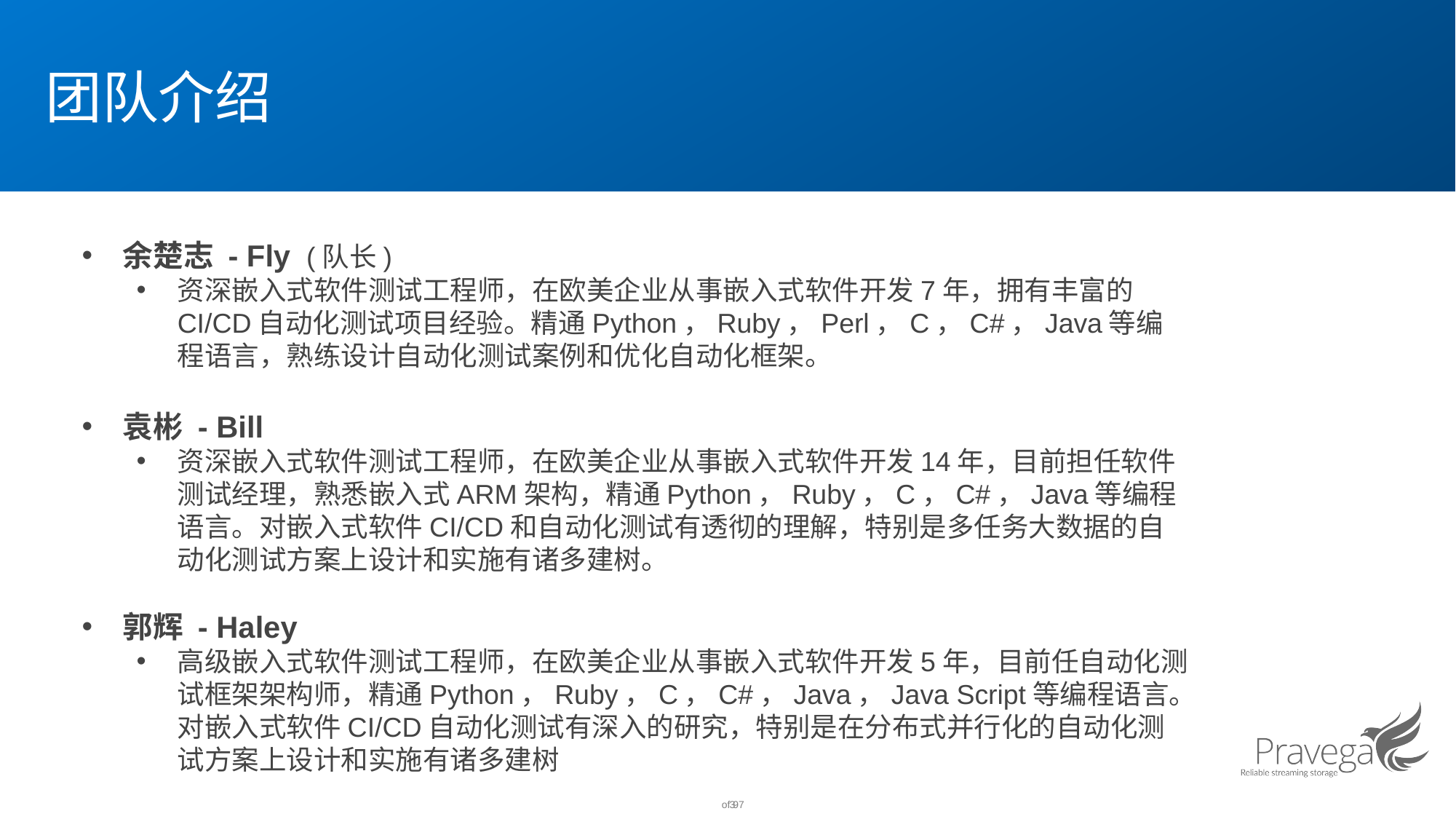

# 团队介绍
余楚志 - Fly  (队长)
资深嵌入式软件测试工程师，在欧美企业从事嵌入式软件开发7年，拥有丰富的CI/CD自动化测试项目经验。精通Python，Ruby，Perl，C，C#，Java等编程语言，熟练设计自动化测试案例和优化自动化框架。

袁彬 - Bill
资深嵌入式软件测试工程师，在欧美企业从事嵌入式软件开发14年，目前担任软件测试经理，熟悉嵌入式ARM架构，精通Python，Ruby，C，C#，Java等编程语言。对嵌入式软件CI/CD和自动化测试有透彻的理解，特别是多任务大数据的自动化测试方案上设计和实施有诸多建树。

郭辉 - Haley
高级嵌入式软件测试工程师，在欧美企业从事嵌入式软件开发5年，目前任自动化测试框架架构师，精通Python，Ruby，C，C#，Java，Java Script等编程语言。对嵌入式软件CI/CD自动化测试有深入的研究，特别是在分布式并行化的自动化测试方案上设计和实施有诸多建树